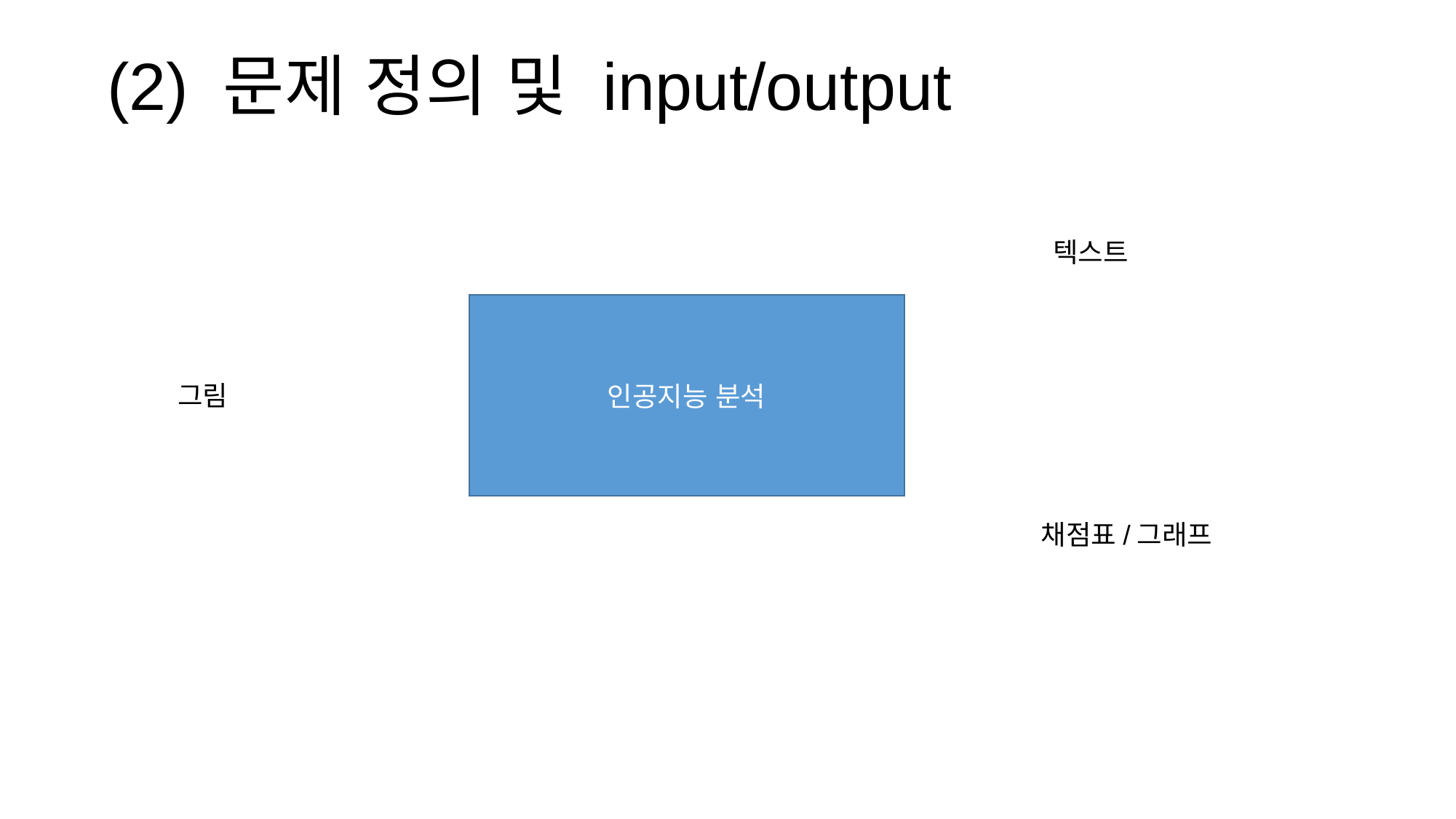

(2) 문제 정의 및 input/output
텍스트
인공지능 분석
그림
채점표/그래프